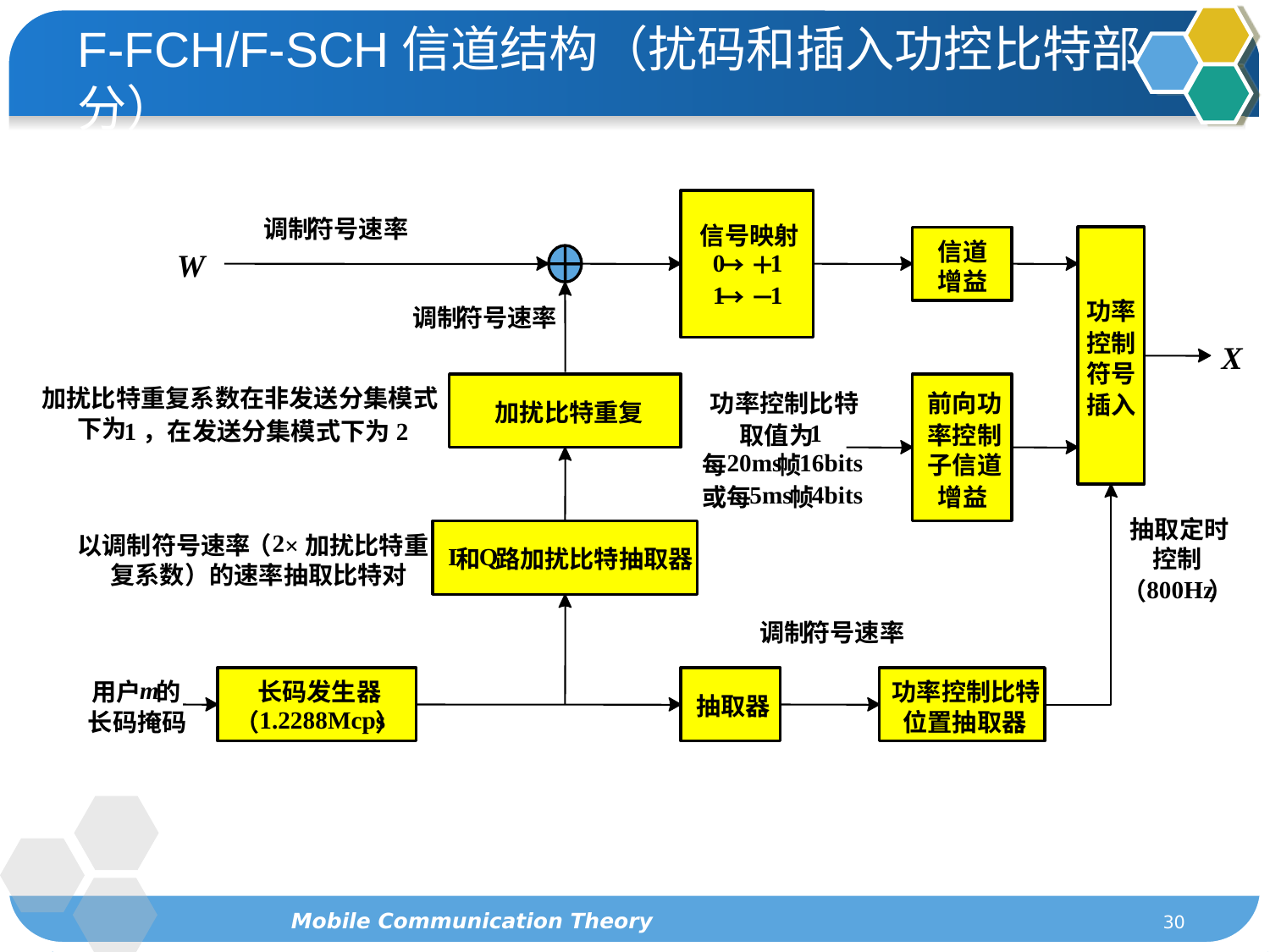

# F-FCH/F-SCH信道结构（扰码和插入功控比特部分）

调制
符号速率
信号映射

信道
W

0
1
→＋

增益
1
1

→－

功率
调制
符号速率
控制
X

符号

加扰比特重复系数在非发送分集模式
功率控制比特
前向功
插入
加扰比特重复
下为
1，在发送分集模式下为2
1
取值为
率控制

20ms
16bits

每
帧
子信道

5ms
4bits
或每
帧
增益

抽取定时

/
2
以调制符号速率
（
×加扰比特重
I
Q
和
路加扰比特抽取器
控制
复系数）的速率抽取比特对
800Hz
（
）

调制
符号速率

m
用户
的
长码发生器
功率控制比特
抽取器

1.2288Mcps

长码掩码
（
）
位置抽取器
Mobile Communication Theory